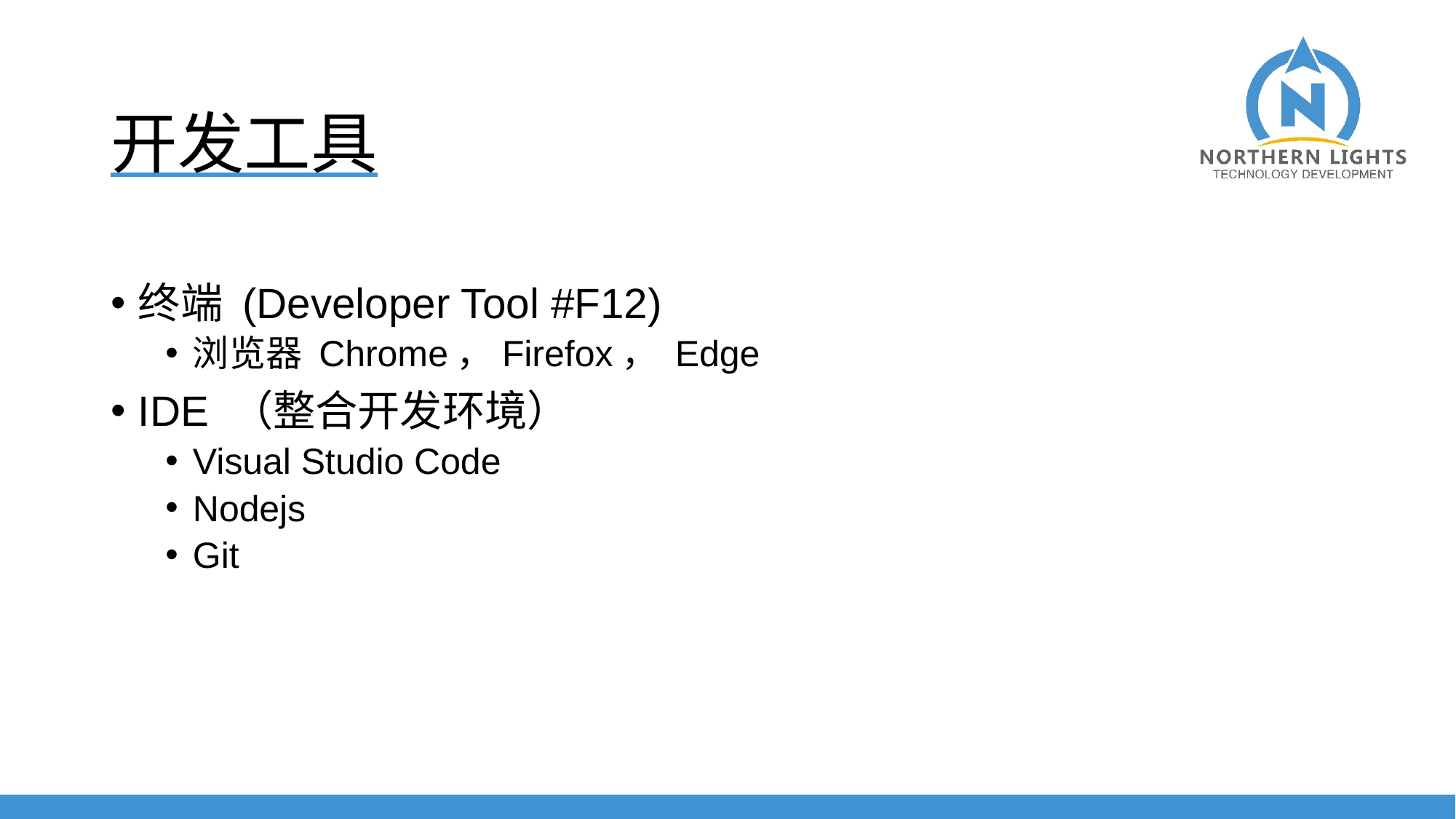

# 开发工具
终端 (Developer Tool #F12)
浏览器 Chrome，Firefox， Edge
IDE （整合开发环境）
Visual Studio Code
Nodejs
Git